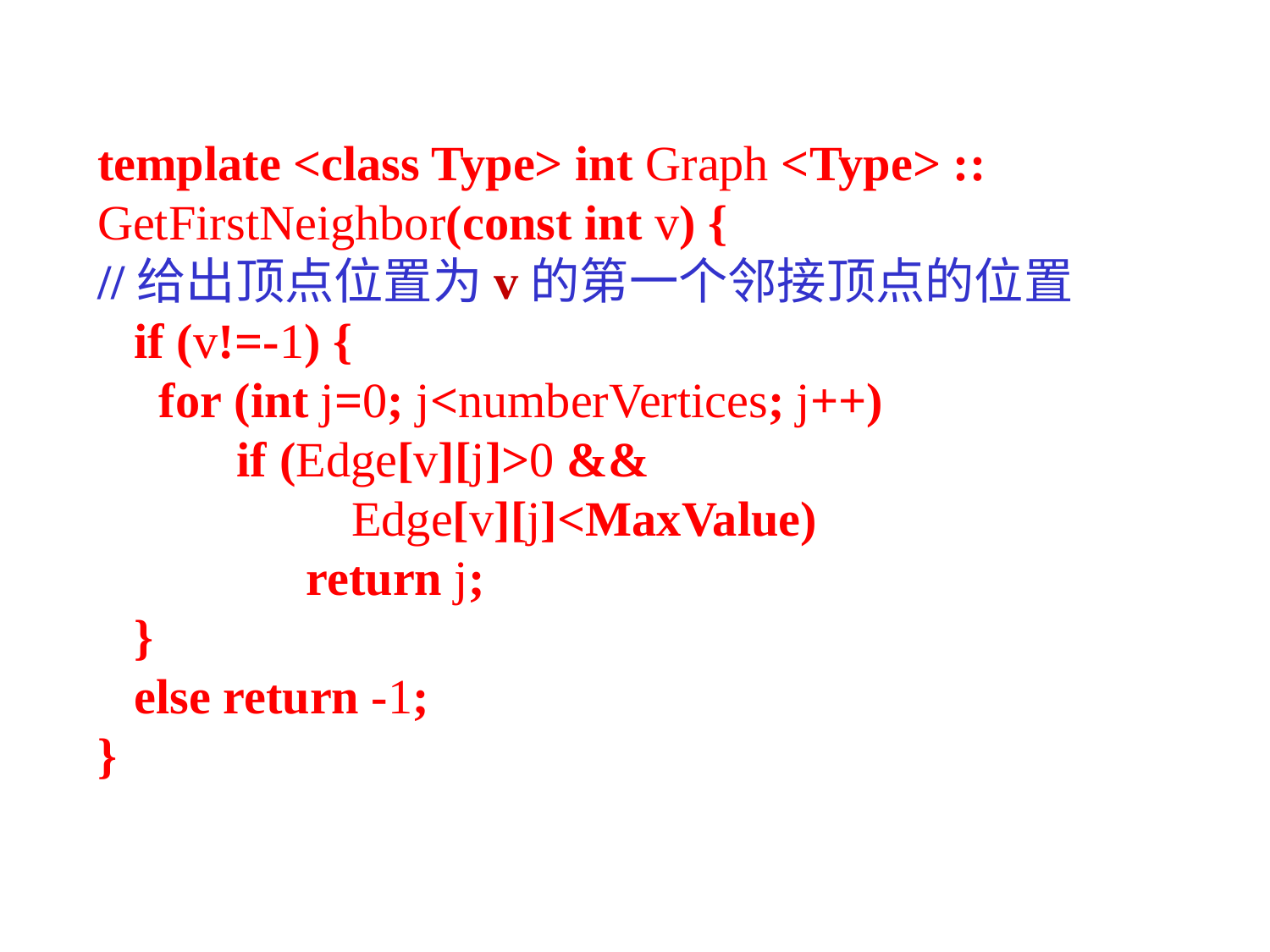

template <class Type> int Graph <Type> ::
GetFirstNeighbor(const int v) {
//给出顶点位置为v的第一个邻接顶点的位置
   if (v!=-1) {
     for (int j=0; j<numberVertices; j++)
	 if (Edge[v][j]>0 &&
                 	Edge[v][j]<MaxValue)
                 return j;
   }
   else return -1;
}
28